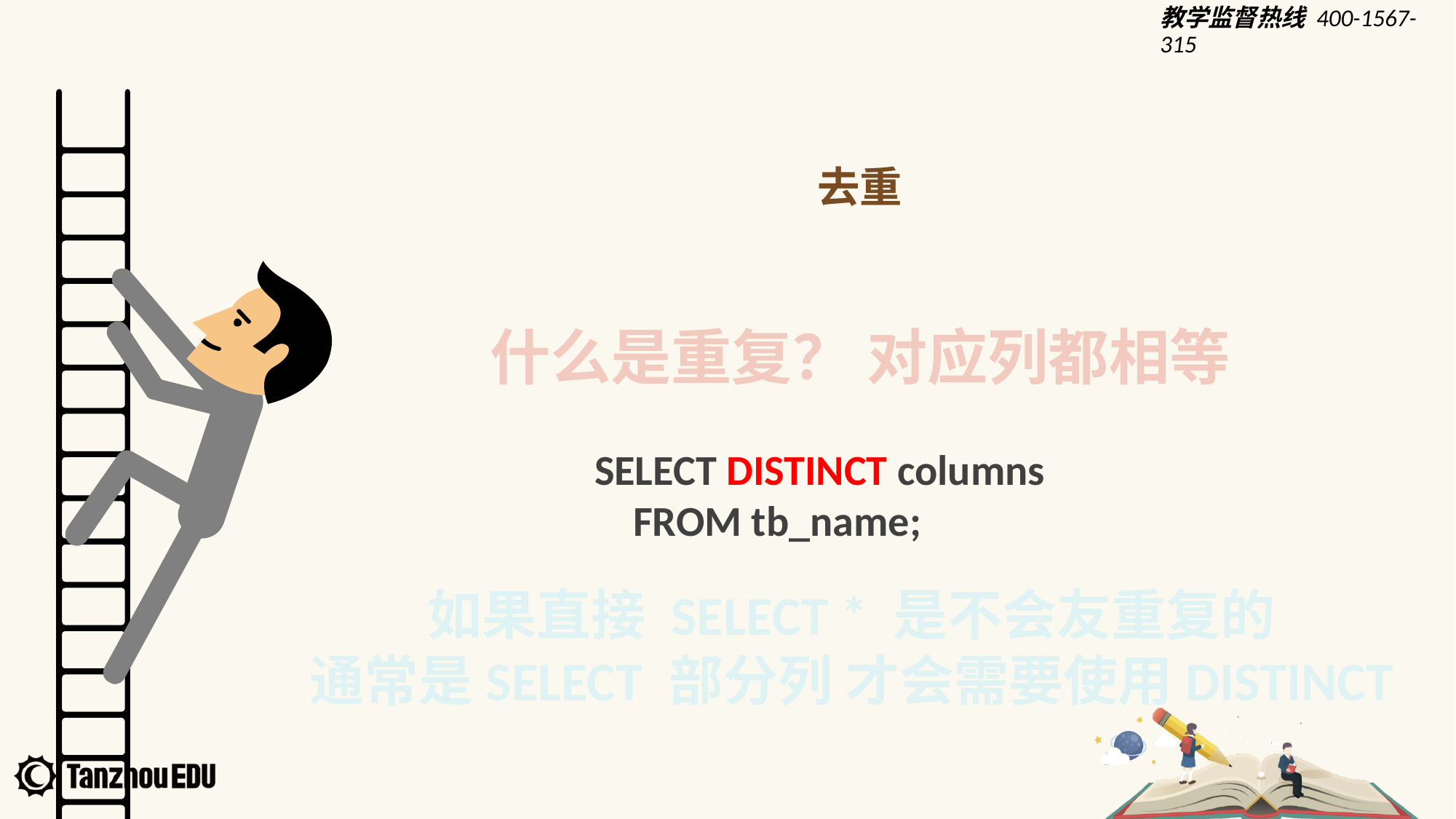

去重
什么是重复？ 对应列都相等
SELECT DISTINCT columns
    FROM tb_name;
如果直接 SELECT * 是不会友重复的
通常是SELECT 部分列 才会需要使用DISTINCT